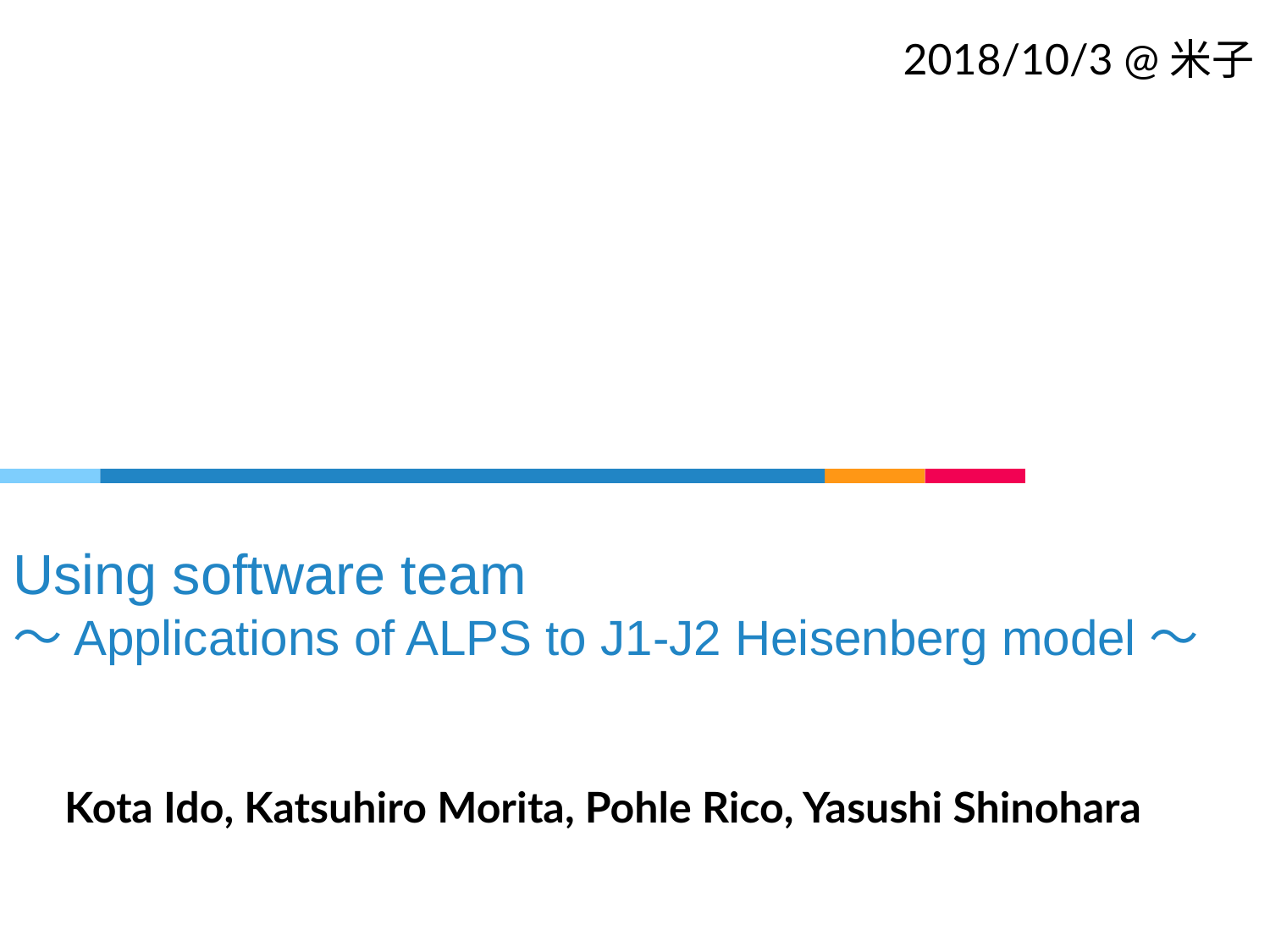

2018/10/3 @米子
# Using software team 〜Applications of ALPS to J1-J2 Heisenberg model〜
Kota Ido, Katsuhiro Morita, Pohle Rico, Yasushi Shinohara